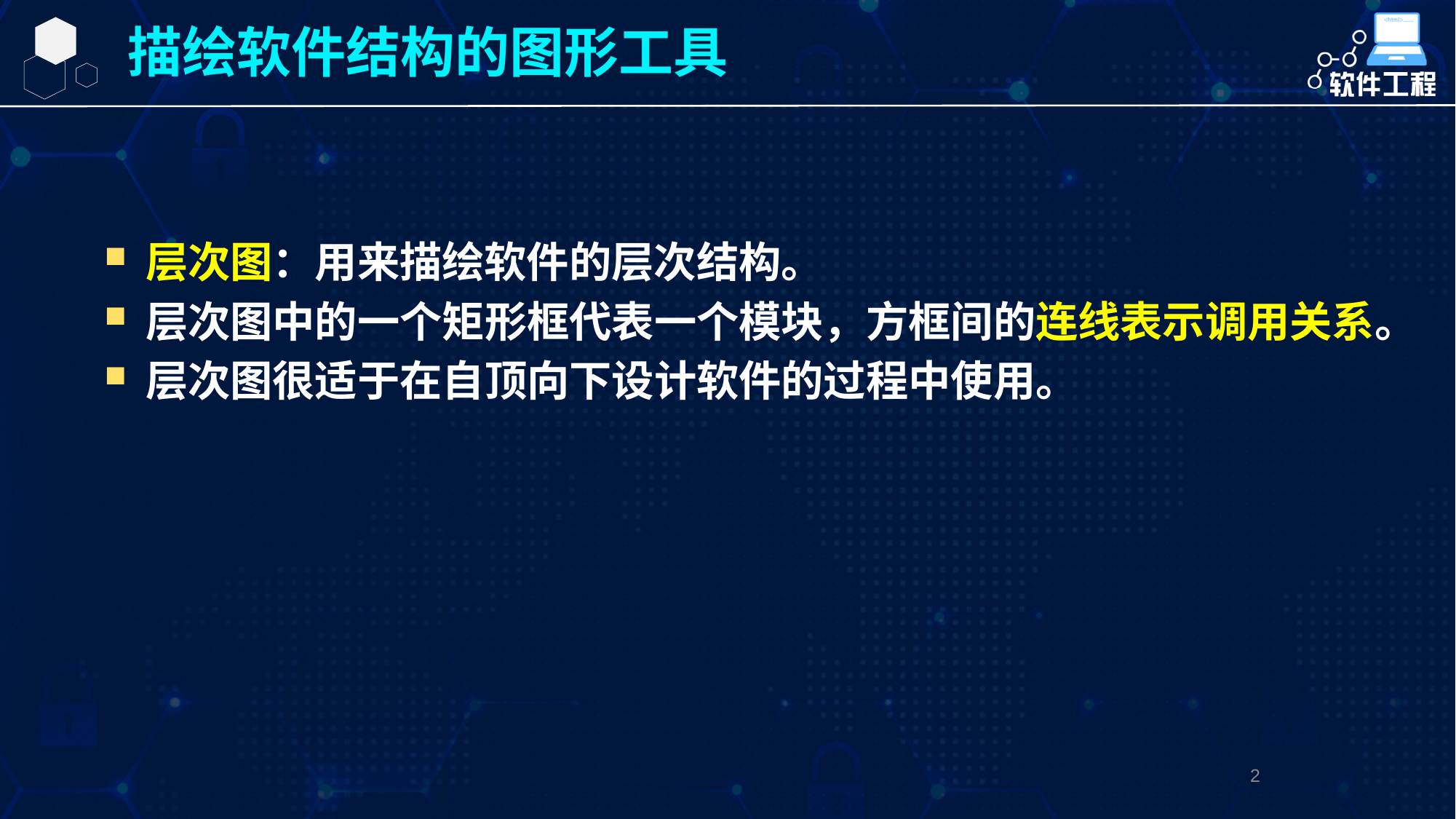

描绘软件结构的图形工具
层次图：用来描绘软件的层次结构。
层次图中的一个矩形框代表一个模块，方框间的连线表示调用关系。
层次图很适于在自顶向下设计软件的过程中使用。
2